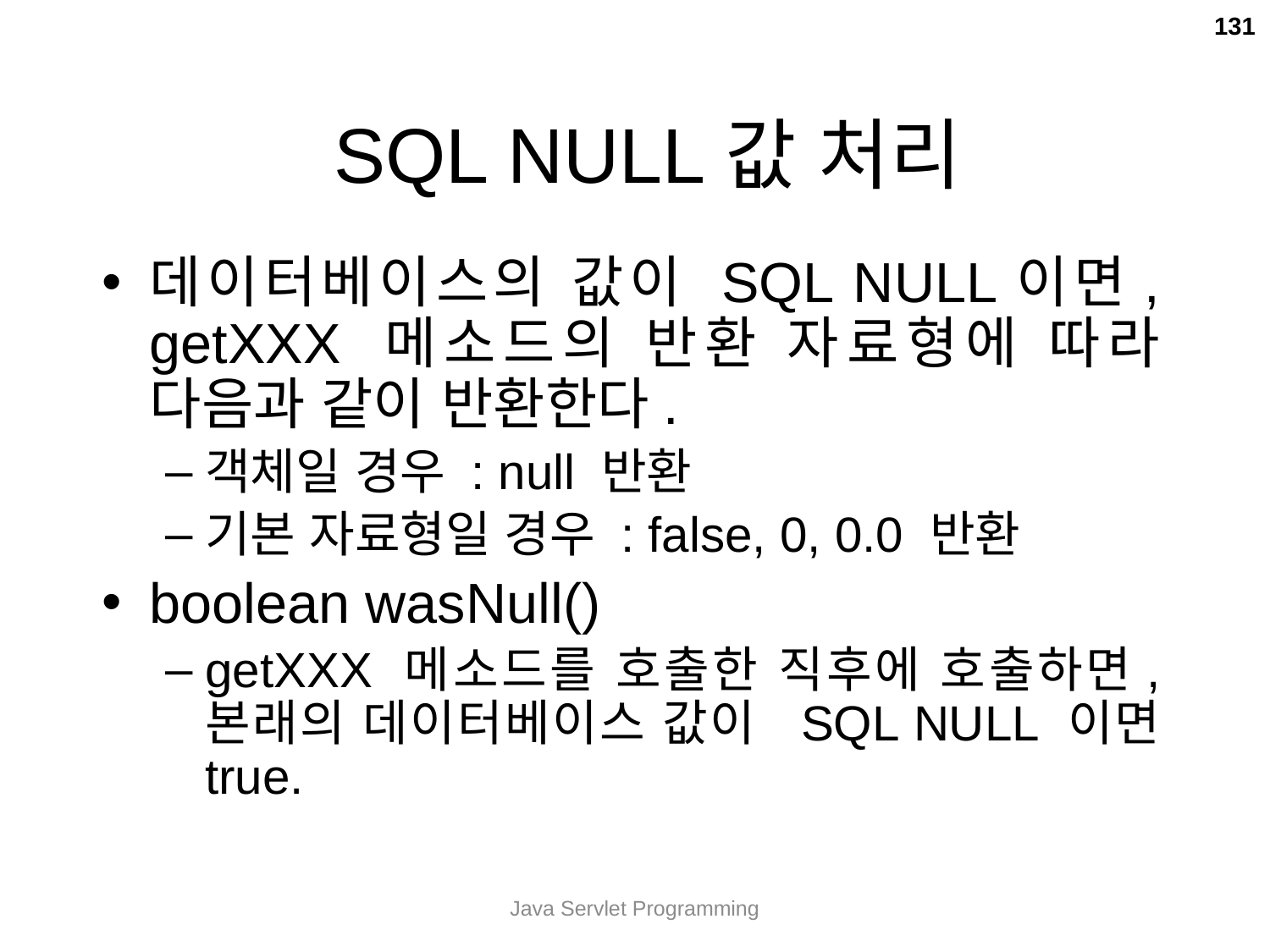

131
# SQL NULL값 처리
데이터베이스의 값이 SQL NULL이면, getXXX 메소드의 반환 자료형에 따라 다음과 같이 반환한다.
객체일 경우 : null 반환
기본 자료형일 경우 : false, 0, 0.0 반환
boolean wasNull()
getXXX 메소드를 호출한 직후에 호출하면, 본래의 데이터베이스 값이  SQL NULL 이면 true.
Java Servlet Programming